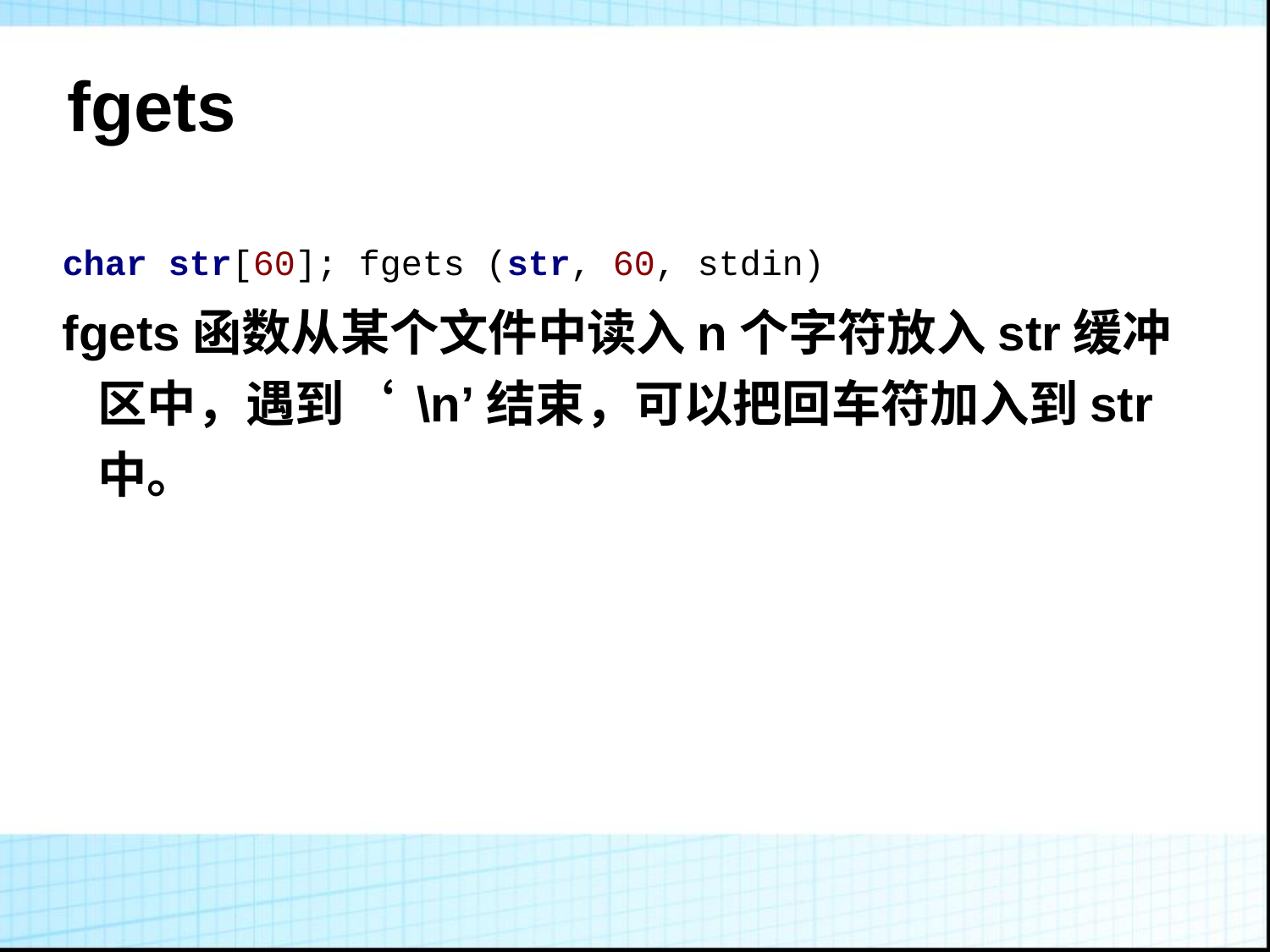

fgets

char str[60]; fgets (str, 60, stdin)
fgets函数从某个文件中读入n个字符放入str缓冲区中，遇到‘ \n’结束，可以把回车符加入到str中。